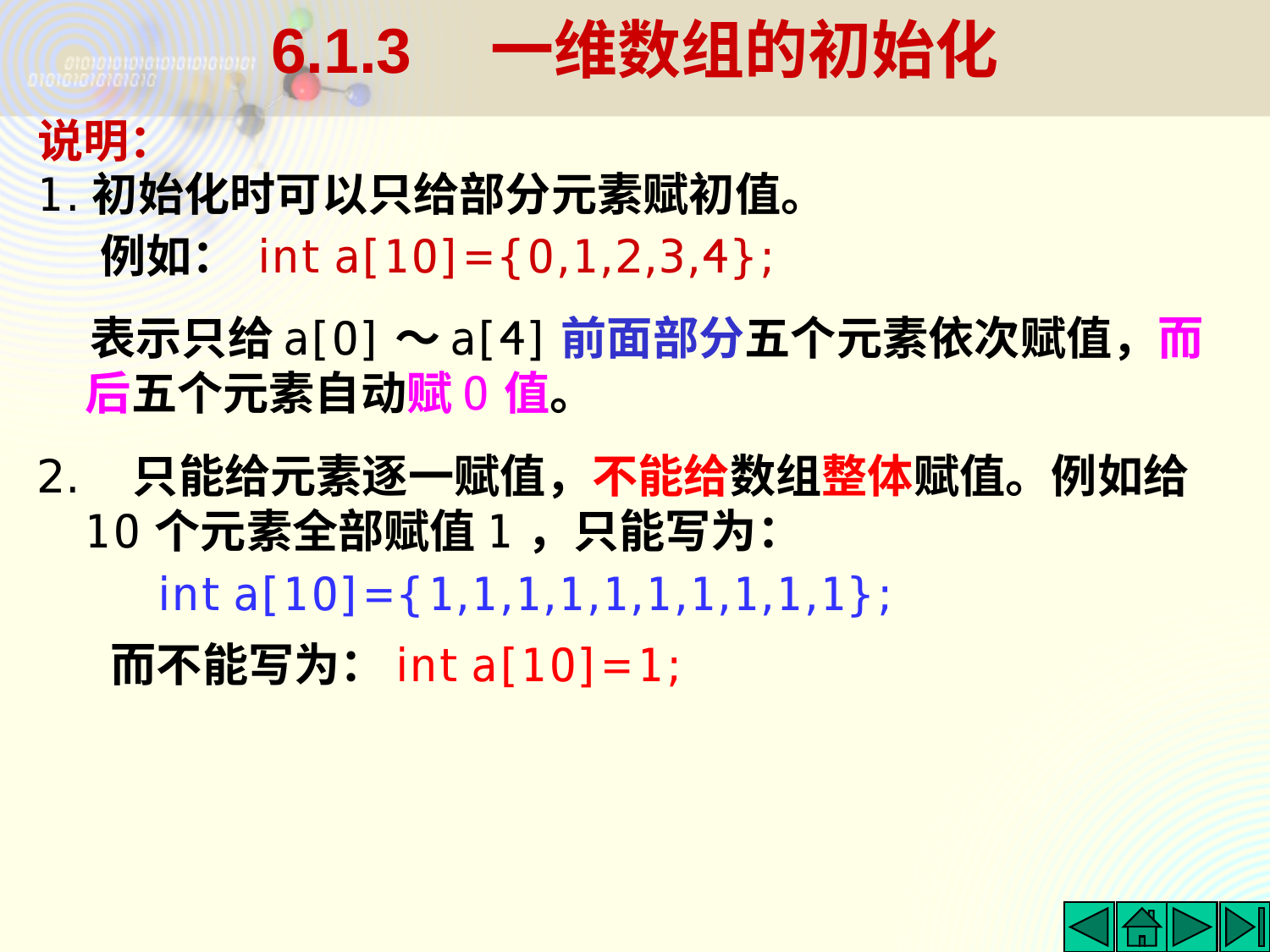

# 6.1.3    一维数组的初始化
说明：
1.初始化时可以只给部分元素赋初值。
     例如： int a[10]={0,1,2,3,4};
    表示只给a[0]～a[4]前面部分五个元素依次赋值，而后五个元素自动赋0值。
2.   只能给元素逐一赋值，不能给数组整体赋值。例如给10个元素全部赋值1，只能写为：
         int a[10]={1,1,1,1,1,1,1,1,1,1};
      而不能写为：int a[10]=1;